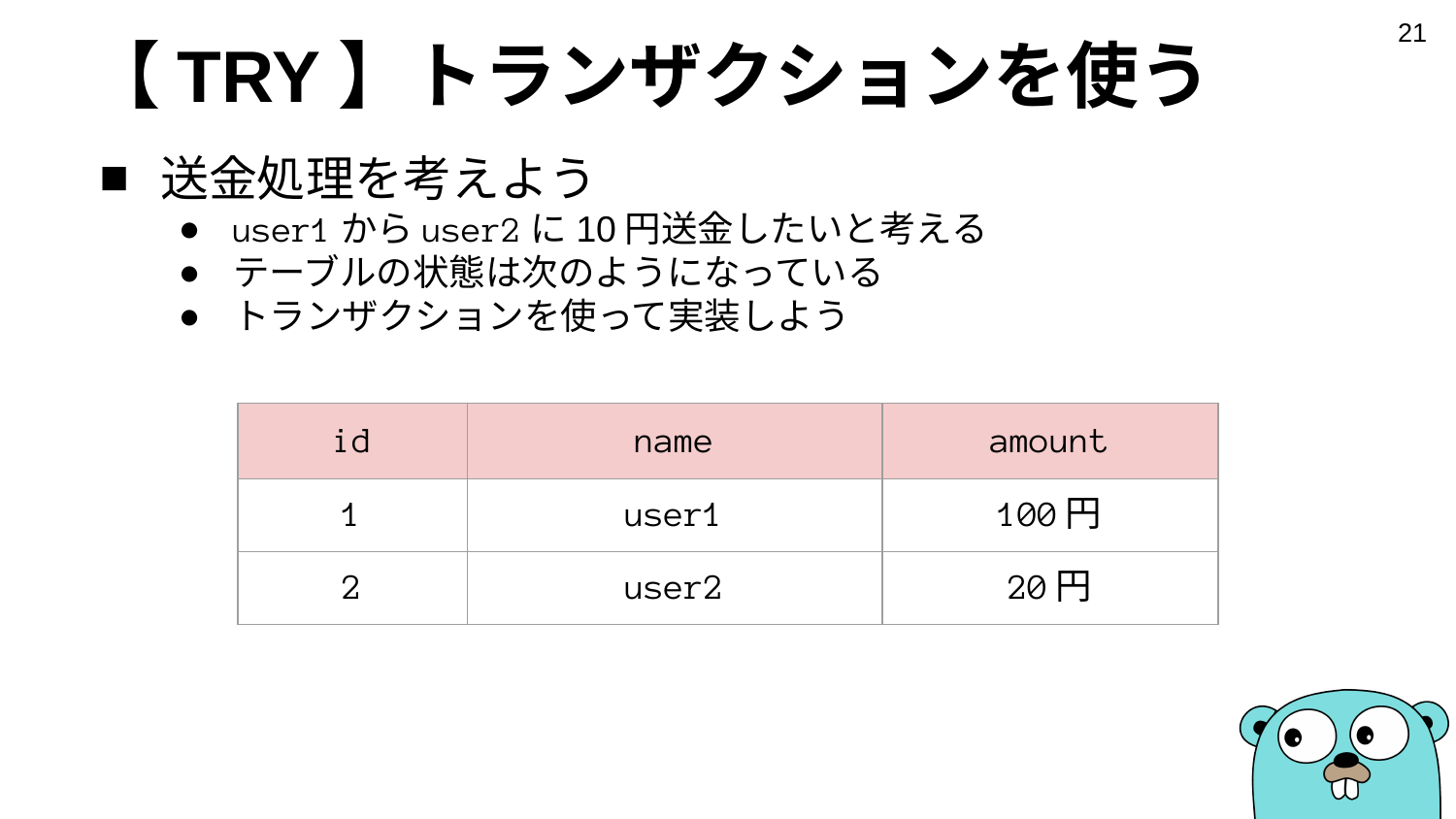

21
# 【TRY】トランザクションを使う
送金処理を考えよう
user1からuser2に10円送金したいと考える
テーブルの状態は次のようになっている
トランザクションを使って実装しよう
| id | name | amount |
| --- | --- | --- |
| 1 | user1 | 100円 |
| 2 | user2 | 20円 |